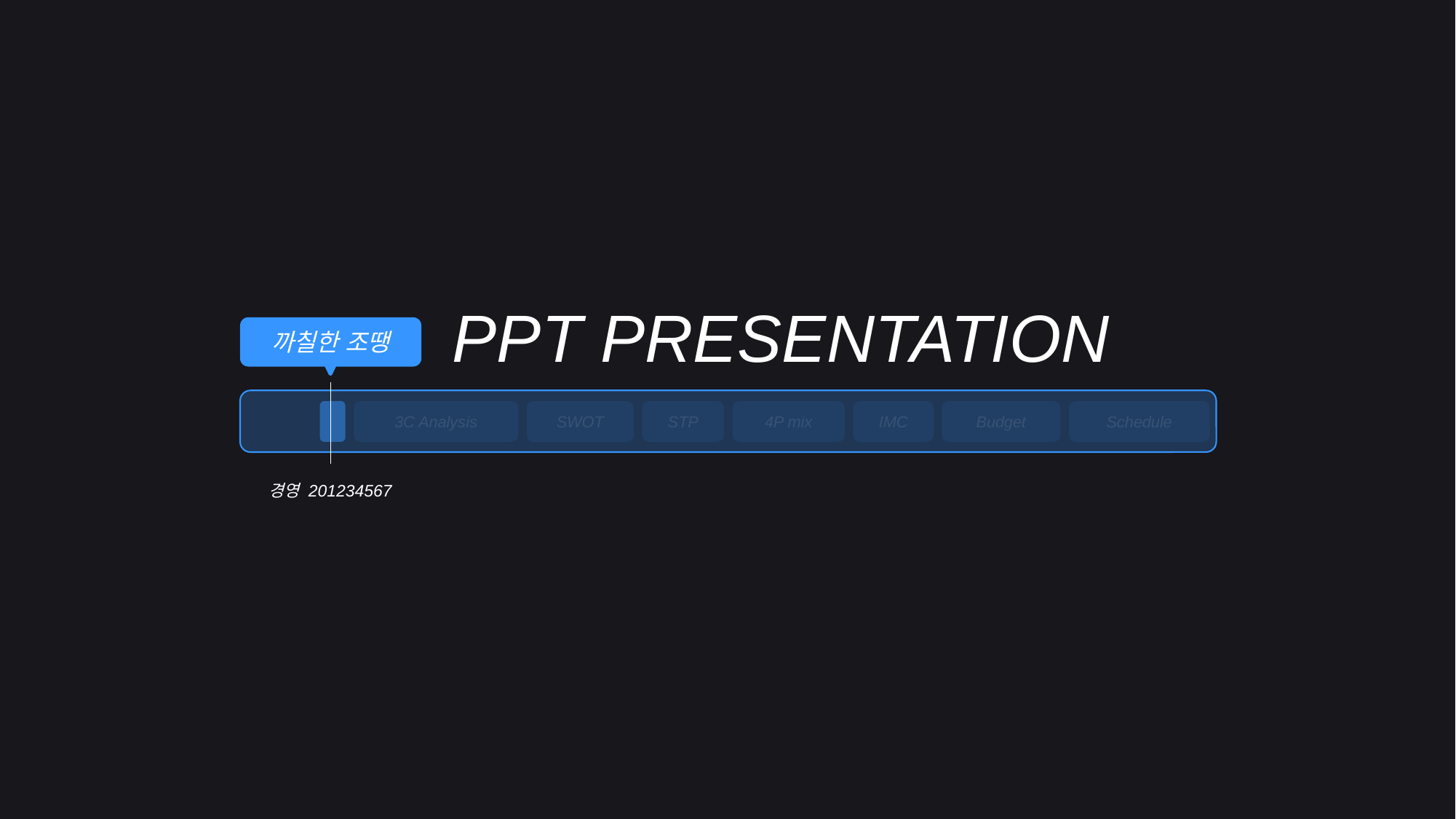

PPT PRESENTATION
까칠한 조땡

3C Analysis
SWOT
STP
4P mix
IMC
Budget
Schedule
경영 201234567